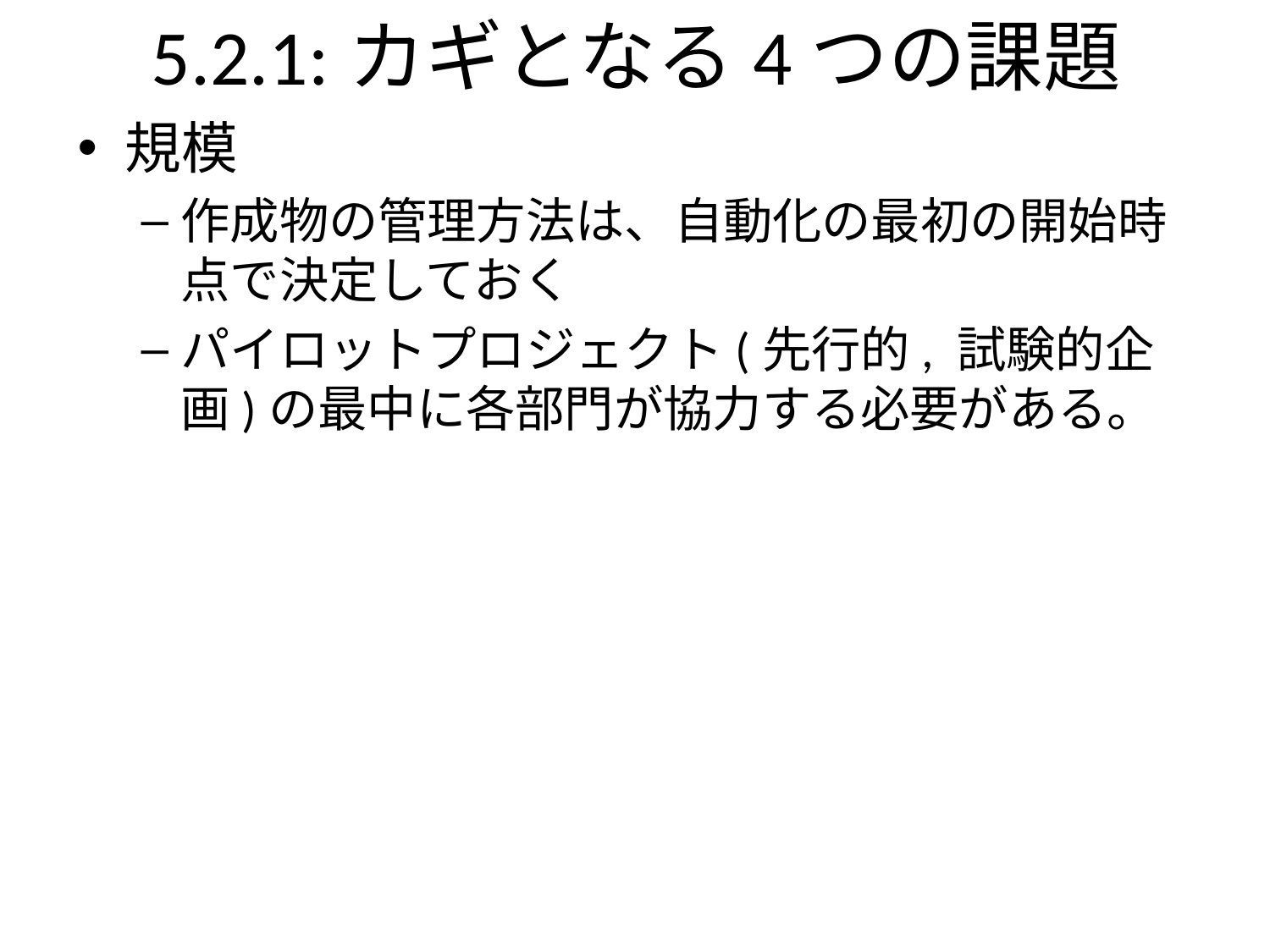

5.2.1:カギとなる4つの課題
規模
作成物の管理方法は、自動化の最初の開始時点で決定しておく
パイロットプロジェクト(先行的, 試験的企画)の最中に各部門が協力する必要がある。